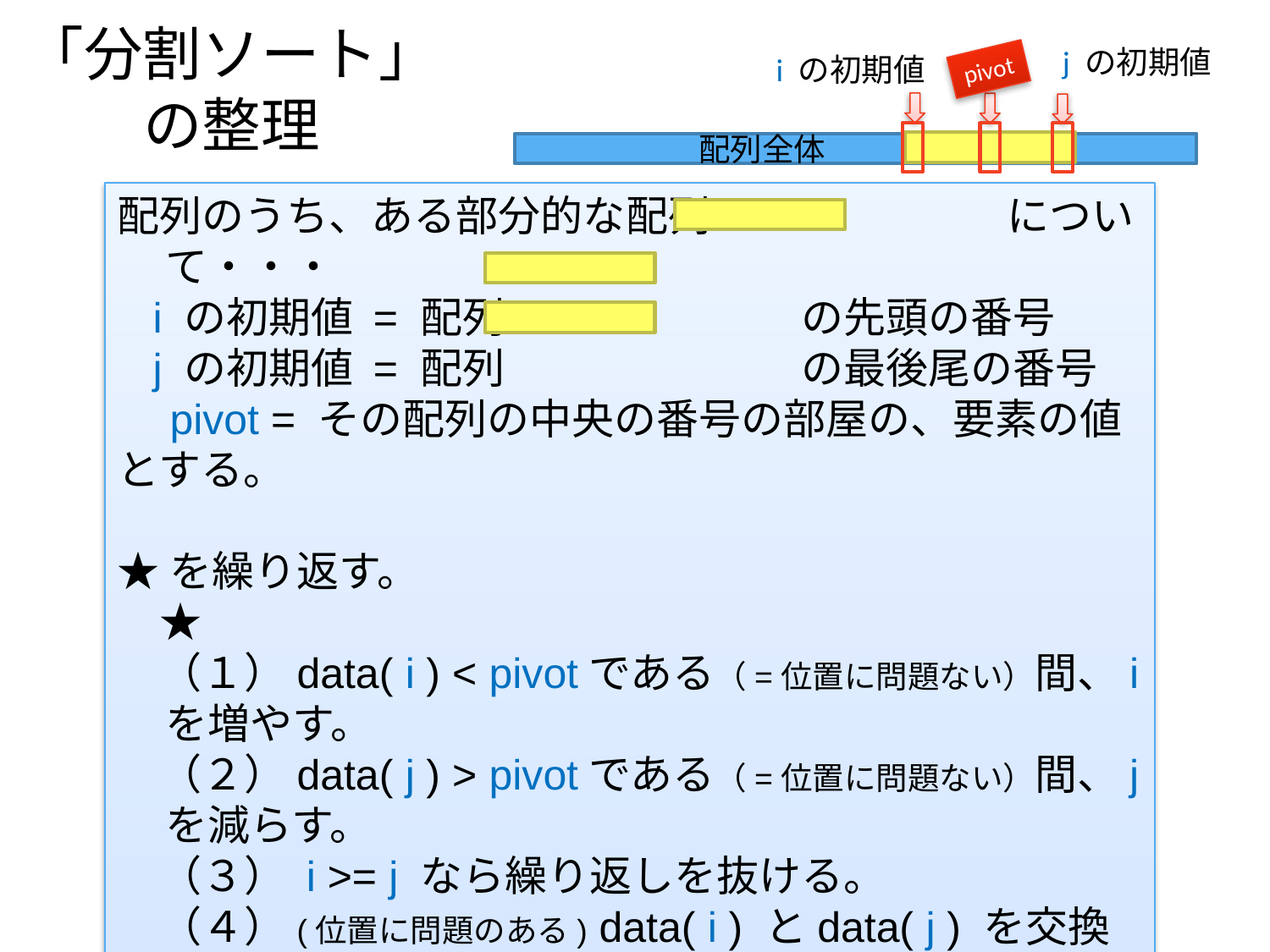

# 「分割ソート」 の整理
j の初期値
 i の初期値
pivot

配列全体

配列のうち、ある部分的な配列　　　　　　　について・・・
   i の初期値 = 配列　　　　　　　の先頭の番号
   j の初期値 = 配列　　　　　　　の最後尾の番号
　pivot = その配列の中央の番号の部屋の、要素の値
とする。

★を繰り返す。
　★
　（１）data( i ) < pivotである（=位置に問題ない）間、iを増やす。
　（２）data( j ) > pivotである（=位置に問題ない）間、jを減らす。
　（３） i >= j なら繰り返しを抜ける。
　（４）(位置に問題のある) data( i ) とdata( j ) を交換し、
　　　iとjを1ずつ増やす/減らす。
　★